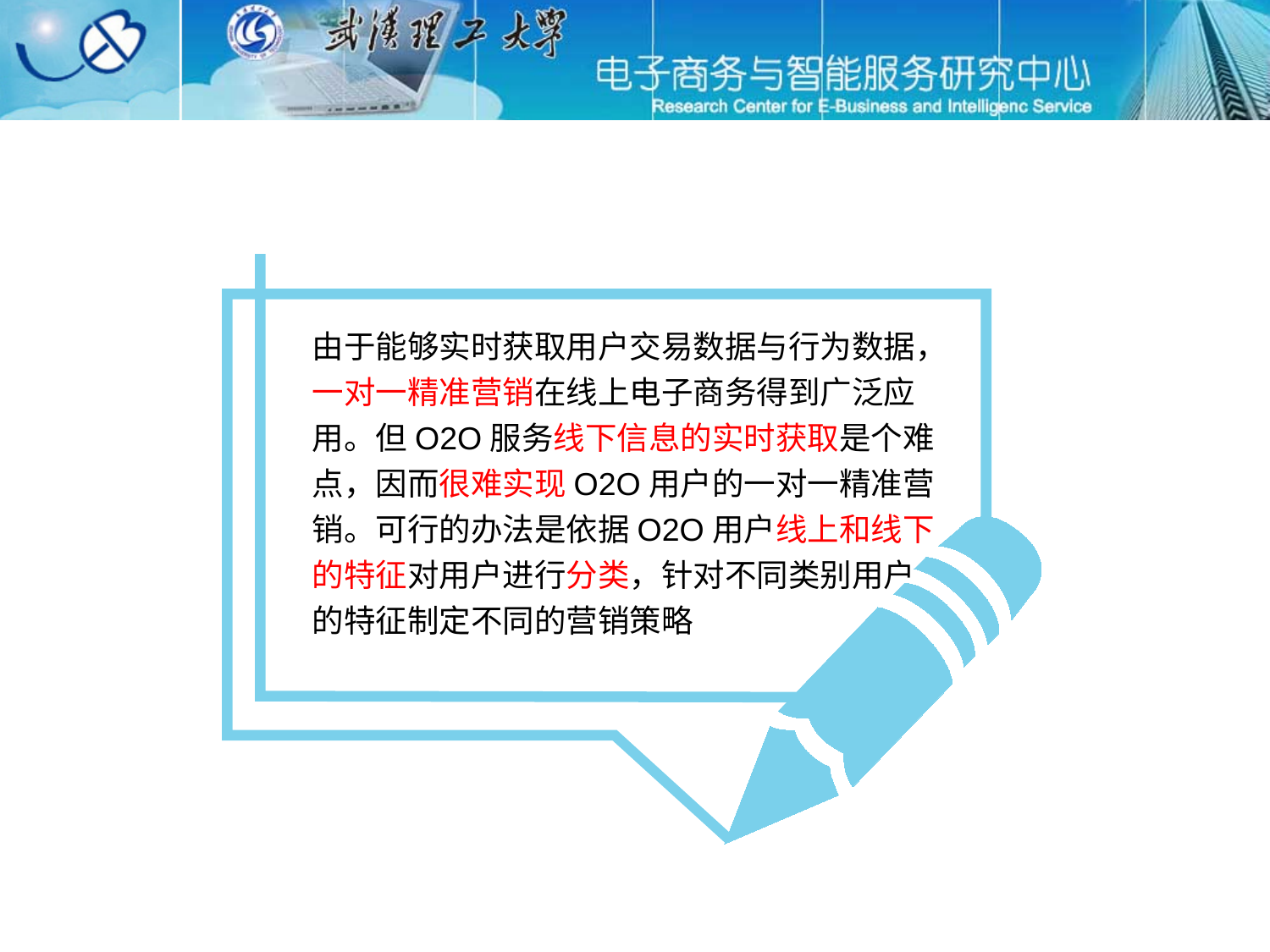

由于能够实时获取用户交易数据与行为数据，一对一精准营销在线上电子商务得到广泛应用。但O2O服务线下信息的实时获取是个难点，因而很难实现O2O用户的一对一精准营销。可行的办法是依据O2O用户线上和线下的特征对用户进行分类，针对不同类别用户的特征制定不同的营销策略